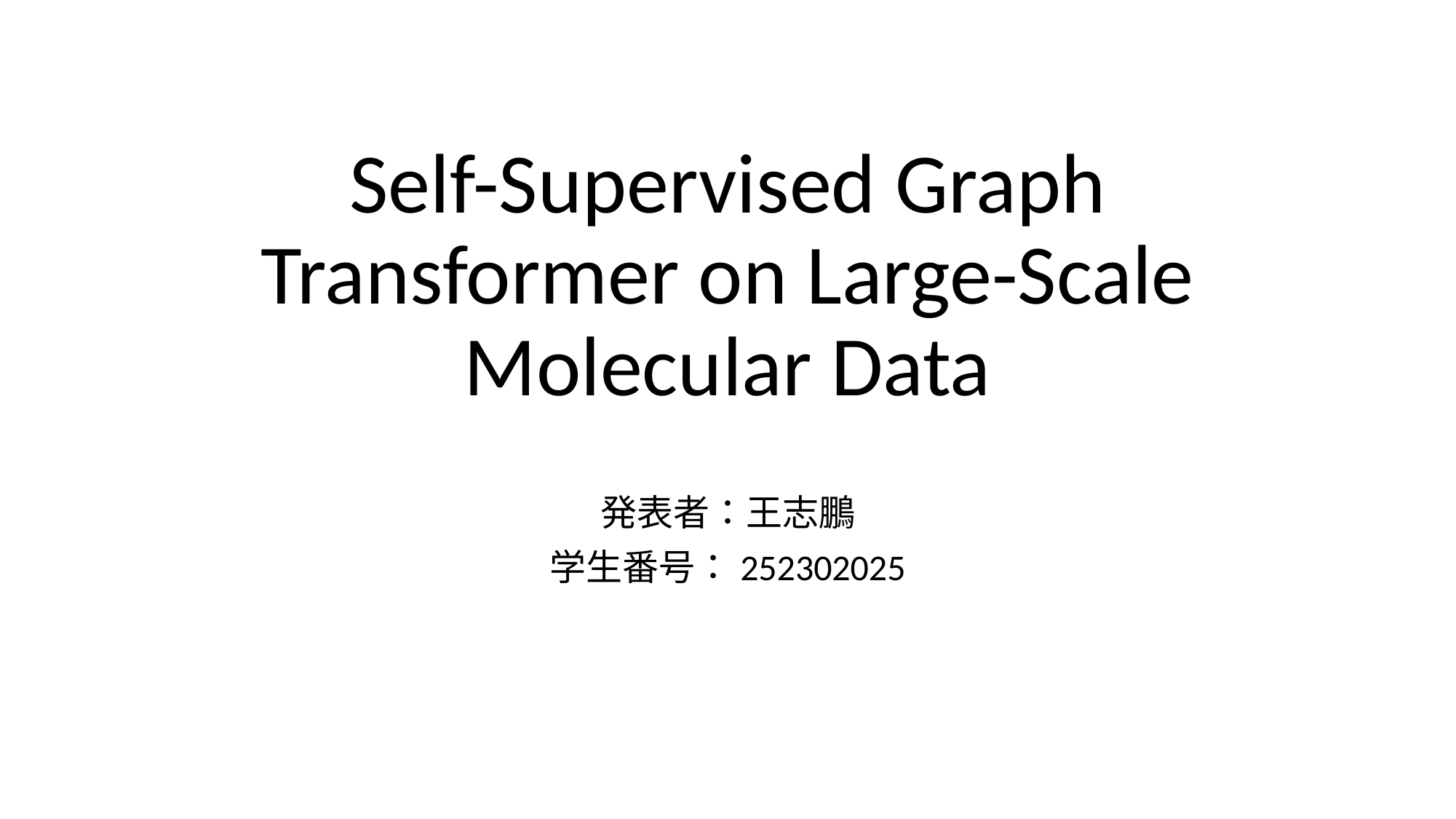

# Self-Supervised Graph Transformer on Large-Scale Molecular Data

発表者：王志鵬
学生番号：252302025